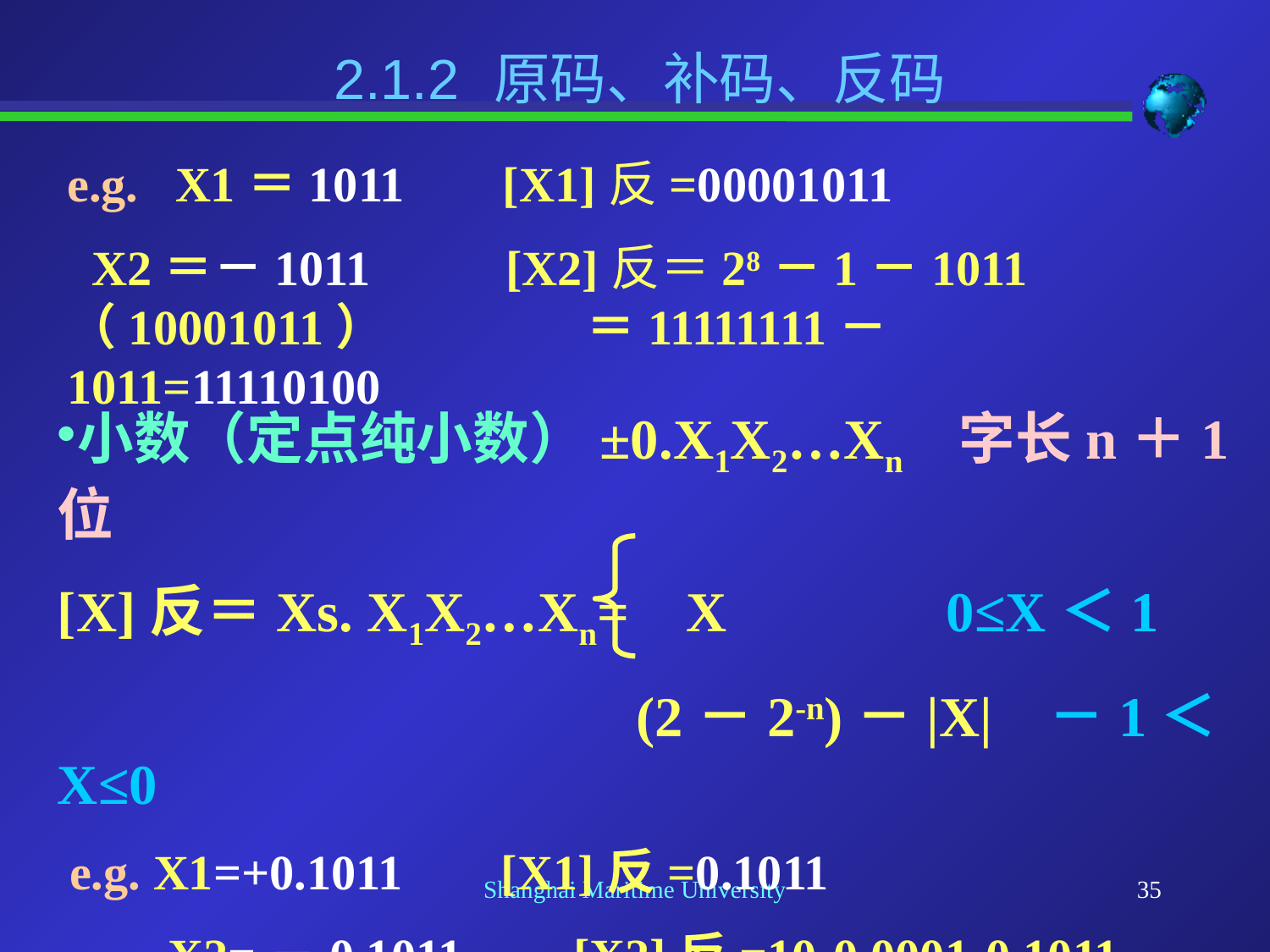

2.1.2 原码、补码、反码
e.g.   X1＝1011        [X1]反=00001011
  X2＝－1011           [X2]反＝28－1－1011
（10001011）                  ＝11111111－1011=11110100
小数（定点纯小数）±0.X1X2…Xn   字长n＋1位
[X]反＝Xs. X1X2…Xn=    X		0≤X＜1
				     (2－2-n)－|X|   －1＜X≤0
 e.g. X1=+0.1011        [X1]反=0.1011
         X2=－0.1011         [X2]反=10-0.0001-0.1011
        （1.1011）              =1.1111-0.1011=1.0100

Shanghai Maritime University
35